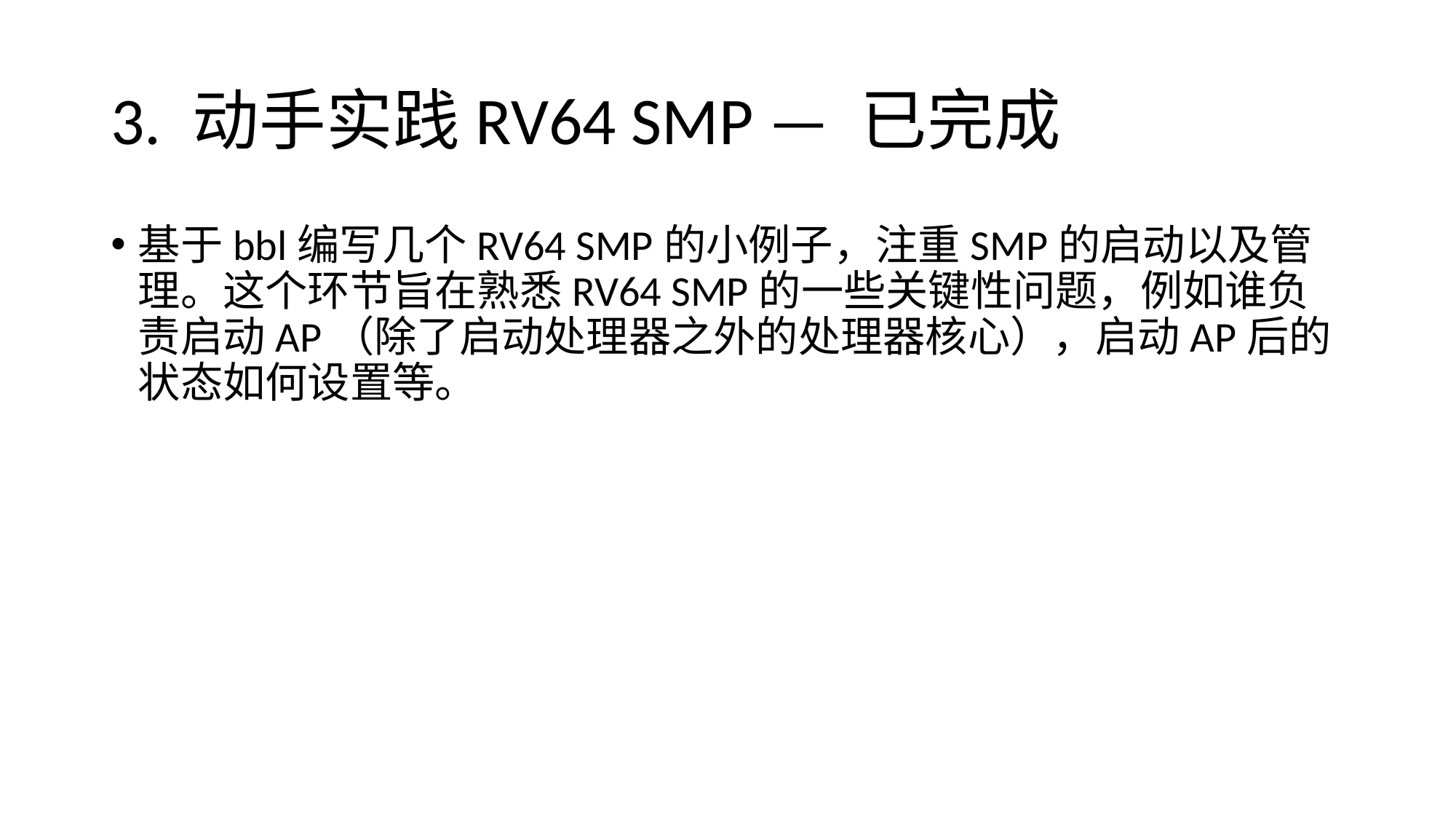

# 3. 动手实践RV64 SMP — 已完成
基于bbl编写几个RV64 SMP的小例子，注重SMP的启动以及管理。这个环节旨在熟悉RV64 SMP的一些关键性问题，例如谁负责启动AP（除了启动处理器之外的处理器核心），启动AP后的状态如何设置等。